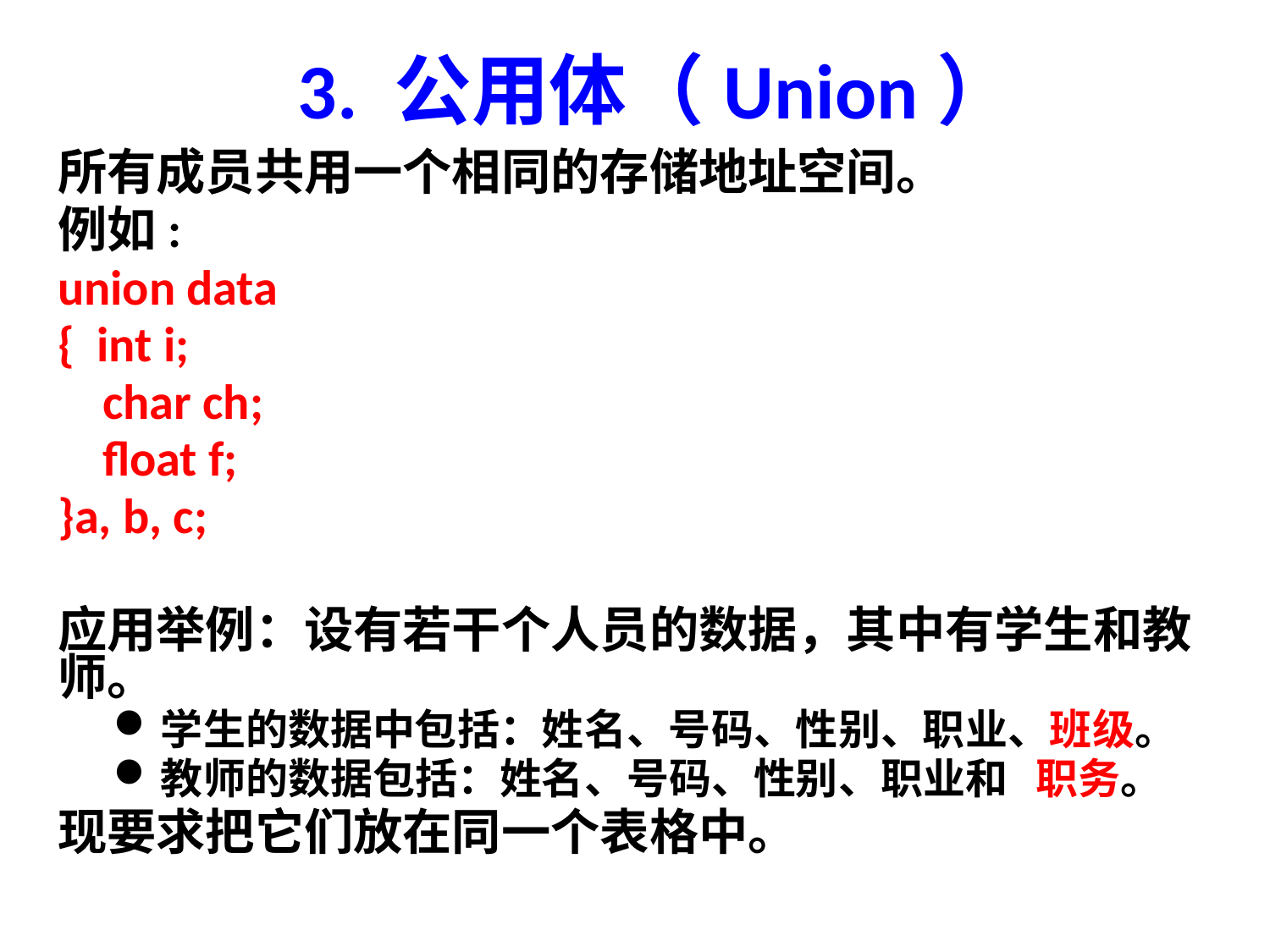

# 3. 公用体（Union）
所有成员共用一个相同的存储地址空间。
例如:
union data
{  int i;
    char ch;
    float f;
}a, b, c;

应用举例：设有若干个人员的数据，其中有学生和教师。
学生的数据中包括：姓名、号码、性别、职业、班级。
教师的数据包括：姓名、号码、性别、职业和   职务。
现要求把它们放在同一个表格中。